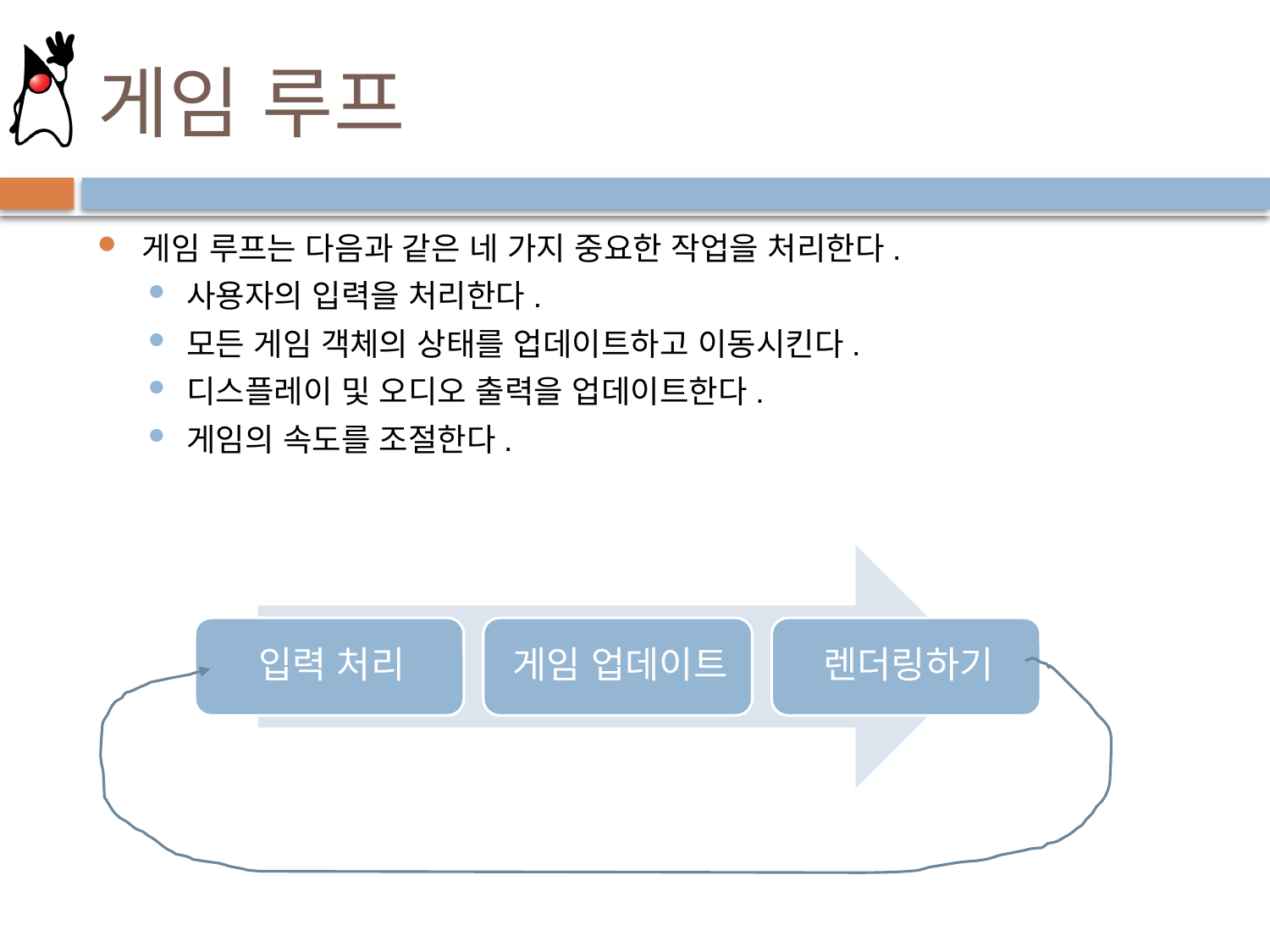

# 게임 루프
게임 루프는 다음과 같은 네 가지 중요한 작업을 처리한다.
사용자의 입력을 처리한다.
모든 게임 객체의 상태를 업데이트하고 이동시킨다.
디스플레이 및 오디오 출력을 업데이트한다.
게임의 속도를 조절한다.

입력 처리
게임 업데이트
렌더링하기